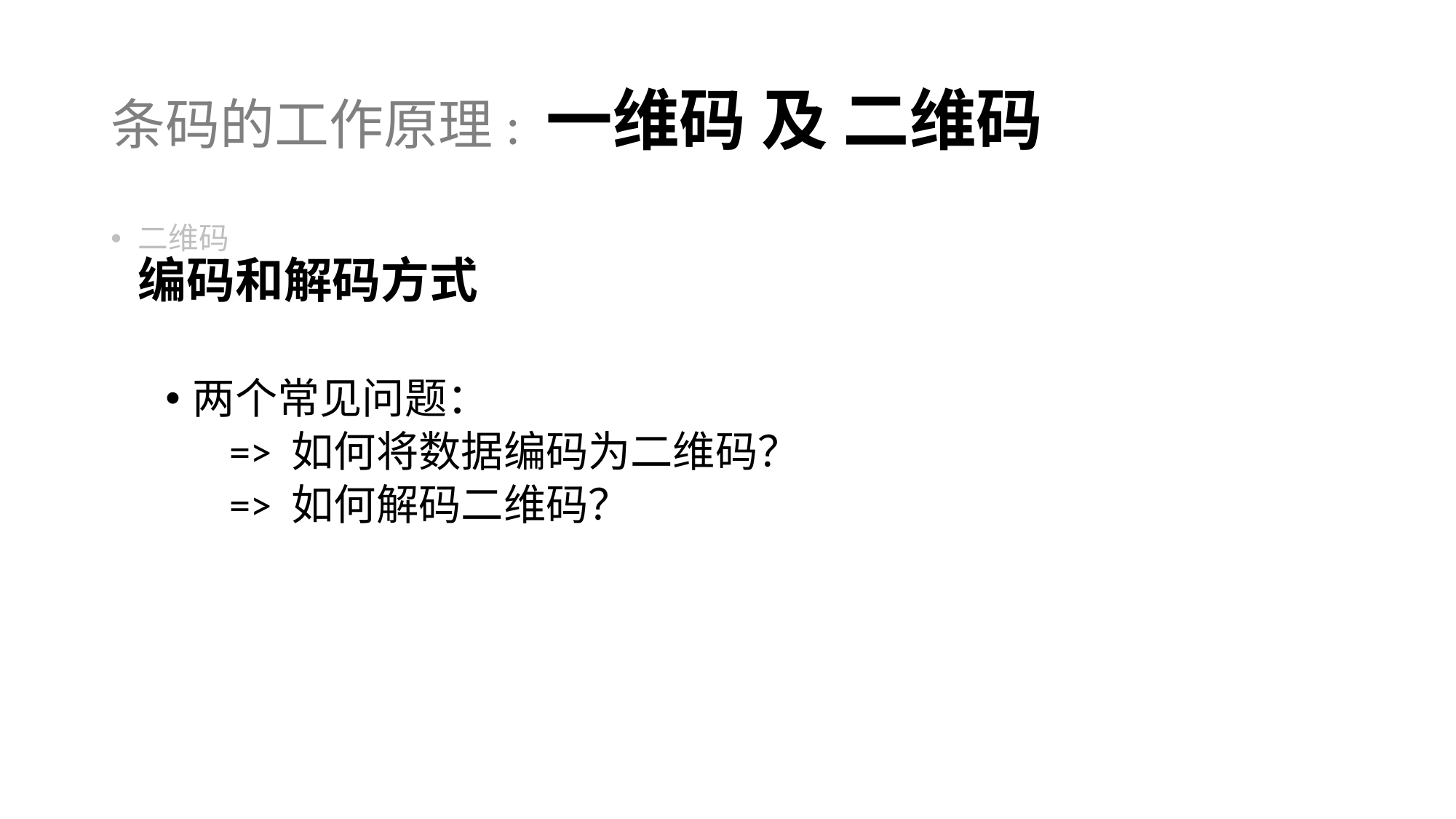

# 条码的工作原理: 一维码 及 二维码
二维码
编码和解码方式

两个常见问题：
 => 如何将数据编码为二维码？
 => 如何解码二维码？